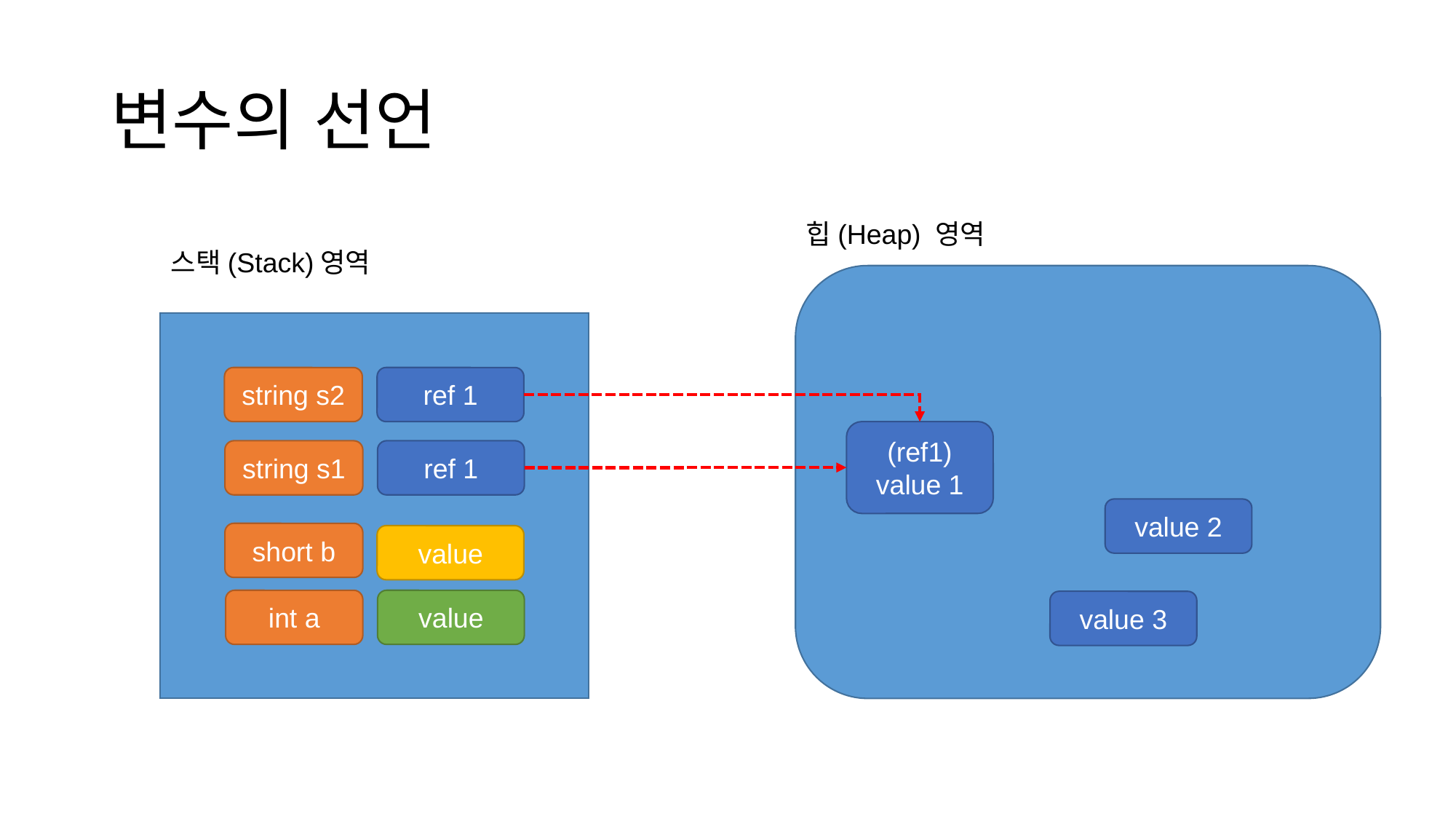

# 변수의 선언
힙(Heap) 영역
스택(Stack)영역

ref 1
string s2
(ref1)
value 1
ref 1
string s1
value 2
short b
value
int a
value
value 3